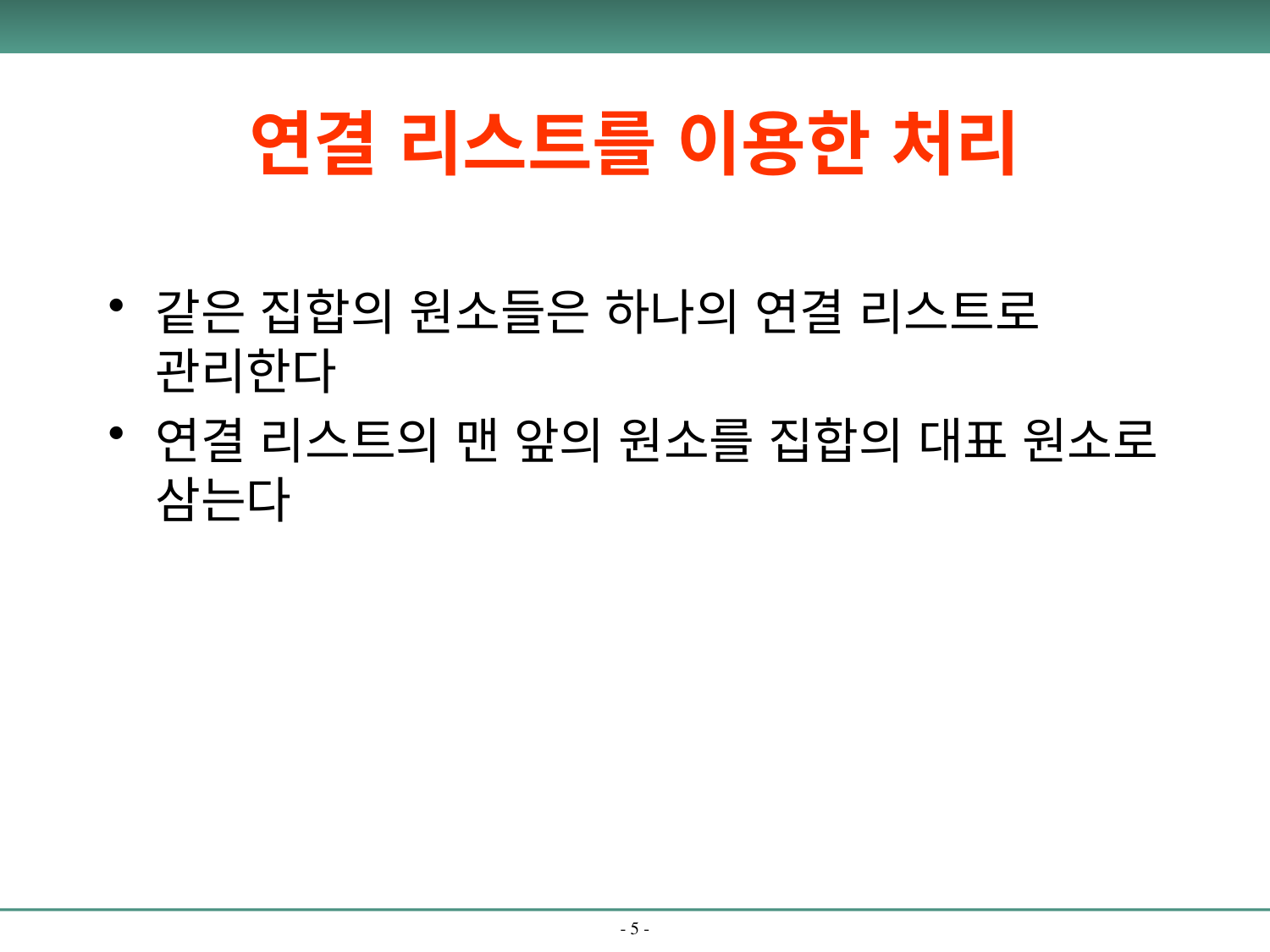

# 연결 리스트를 이용한 처리
같은 집합의 원소들은 하나의 연결 리스트로 관리한다
연결 리스트의 맨 앞의 원소를 집합의 대표 원소로 삼는다